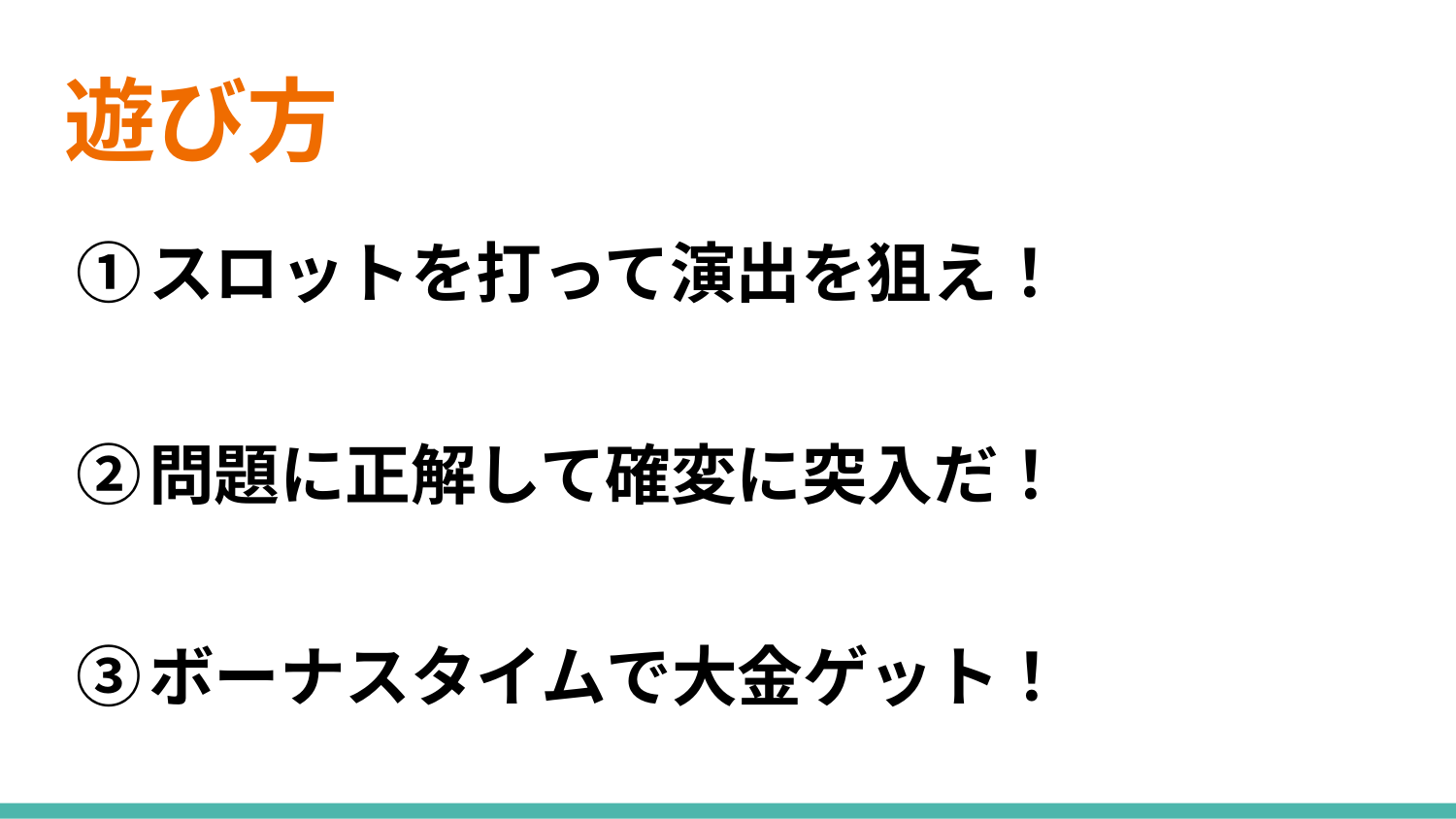

# 遊び方
①スロットを打って演出を狙え！

②問題に正解して確変に突入だ！

③ボーナスタイムで大金ゲット！